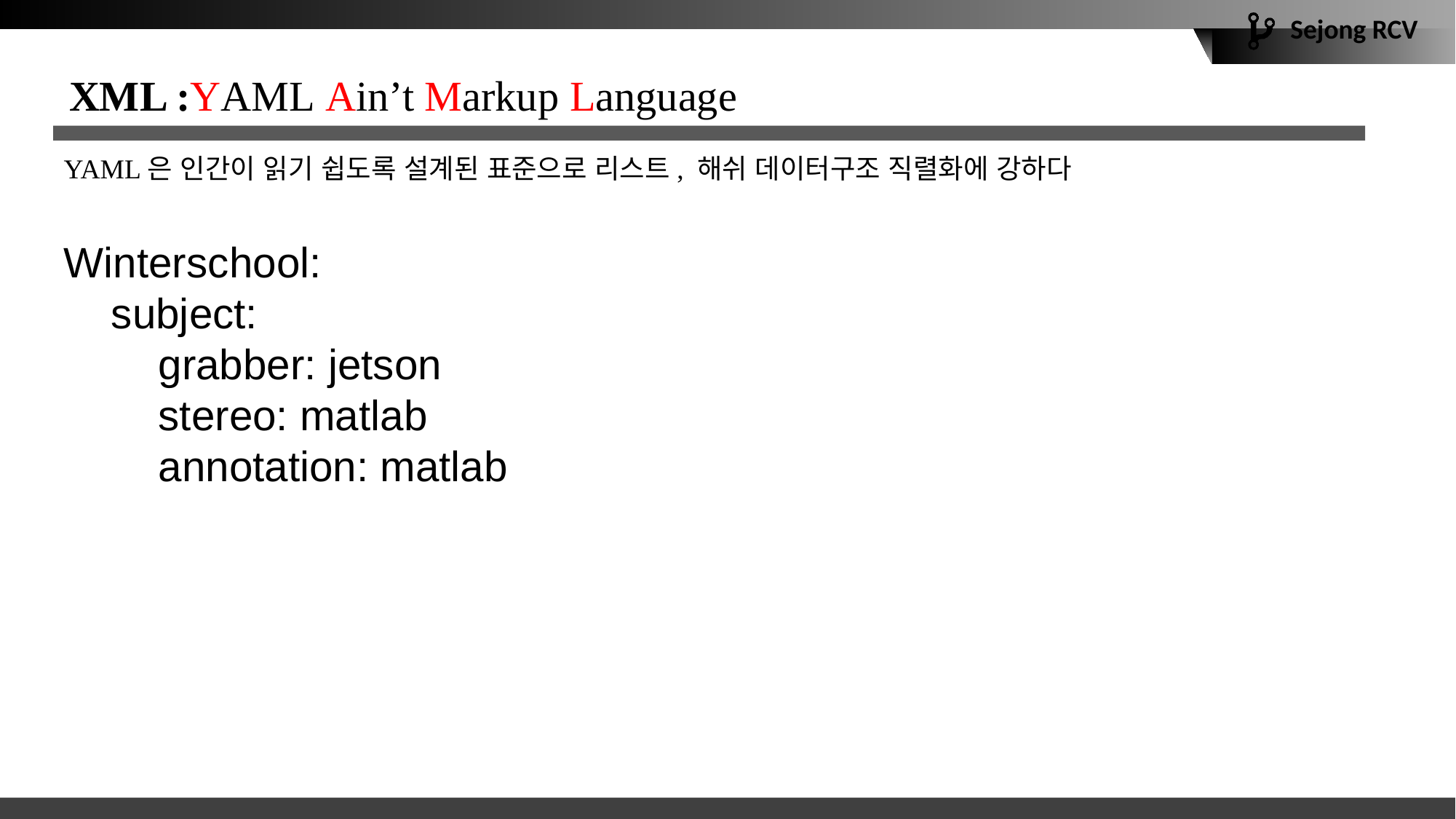

XML :YAML Ain’t Markup Language

YAML은 인간이 읽기 쉽도록 설계된 표준으로 리스트, 해쉬 데이터구조 직렬화에 강하다
Winterschool:
    subject:
        grabber: jetson
        stereo: matlab
        annotation: matlab